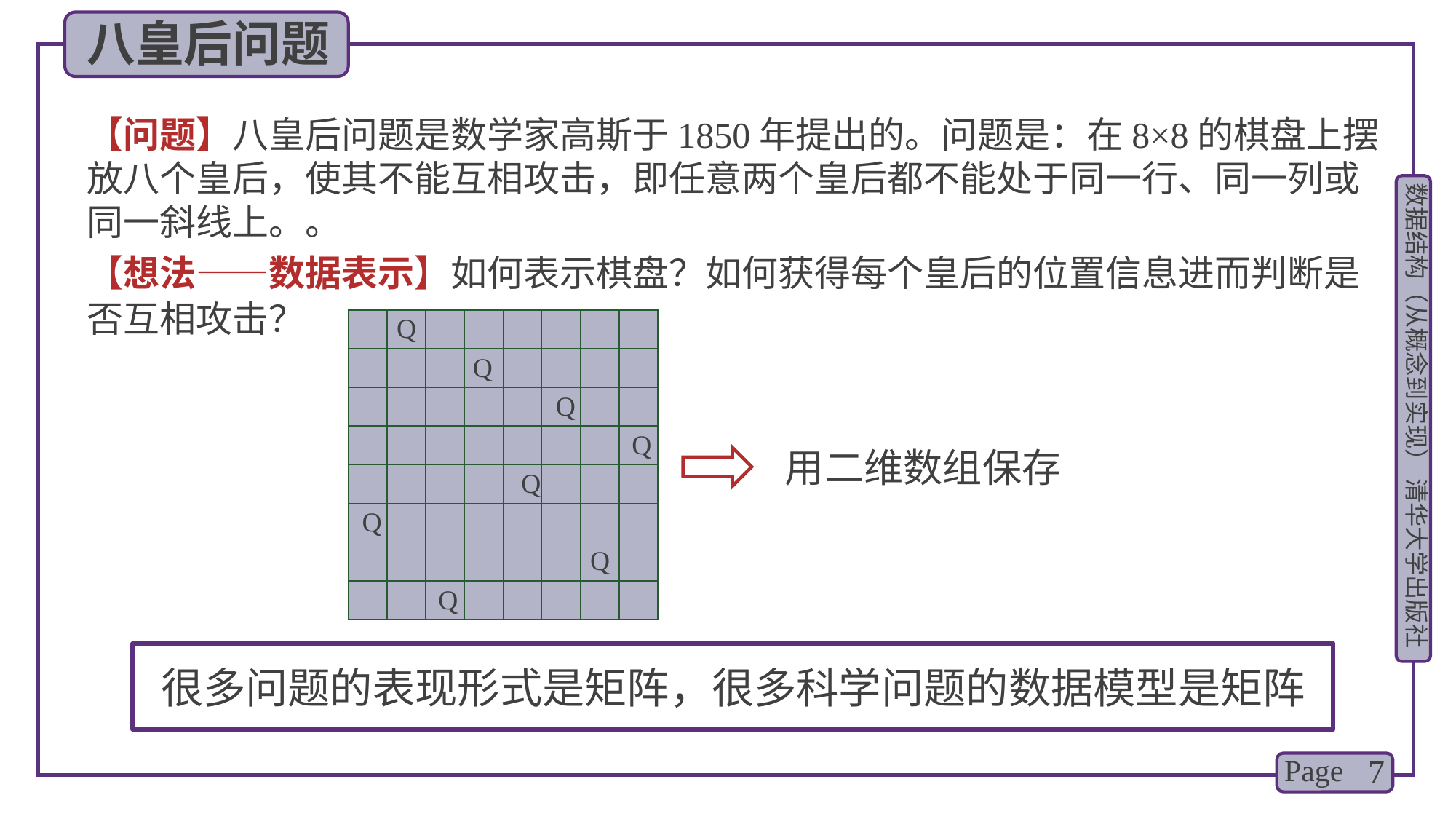

八皇后问题

【问题】八皇后问题是数学家高斯于1850年提出的。问题是：在8×8的棋盘上摆放八个皇后，使其不能互相攻击，即任意两个皇后都不能处于同一行、同一列或同一斜线上。。
【想法——数据表示】如何表示棋盘？如何获得每个皇后的位置信息进而判断是否互相攻击？
     Q
                Q
                            Q
                                       Q
                       Q
Q
                                 Q
           Q
|  |  |  |  |  |  |  |  |
| --- | --- | --- | --- | --- | --- | --- | --- |
|  |  |  |  |  |  |  |  |
|  |  |  |  |  |  |  |  |
|  |  |  |  |  |  |  |  |
|  |  |  |  |  |  |  |  |
|  |  |  |  |  |  |  |  |
|  |  |  |  |  |  |  |  |
|  |  |  |  |  |  |  |  |
用二维数组保存

很多问题的表现形式是矩阵，很多科学问题的数据模型是矩阵